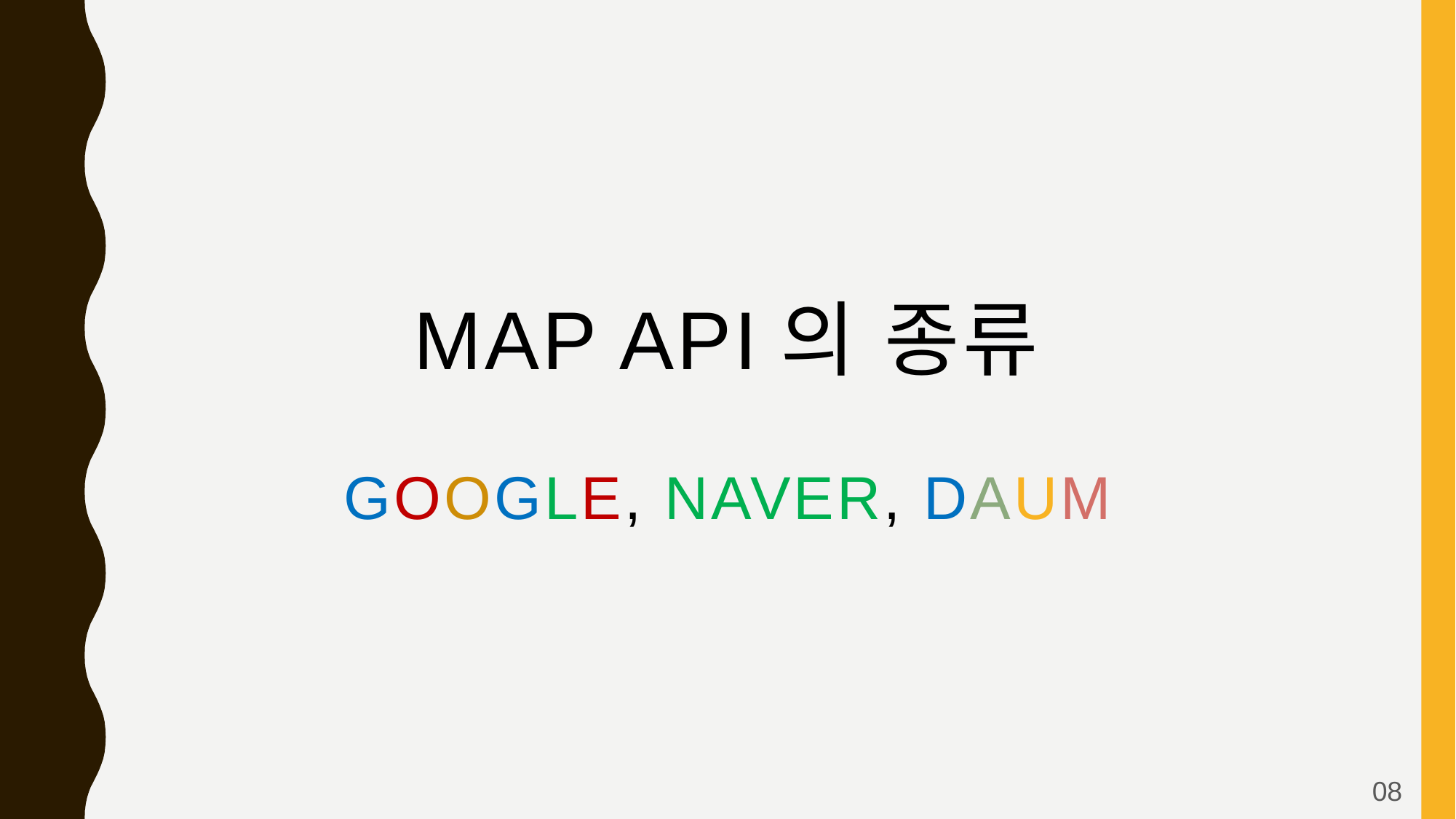

# MAP API의 종류 GooGLE, Naver, DAUM
08